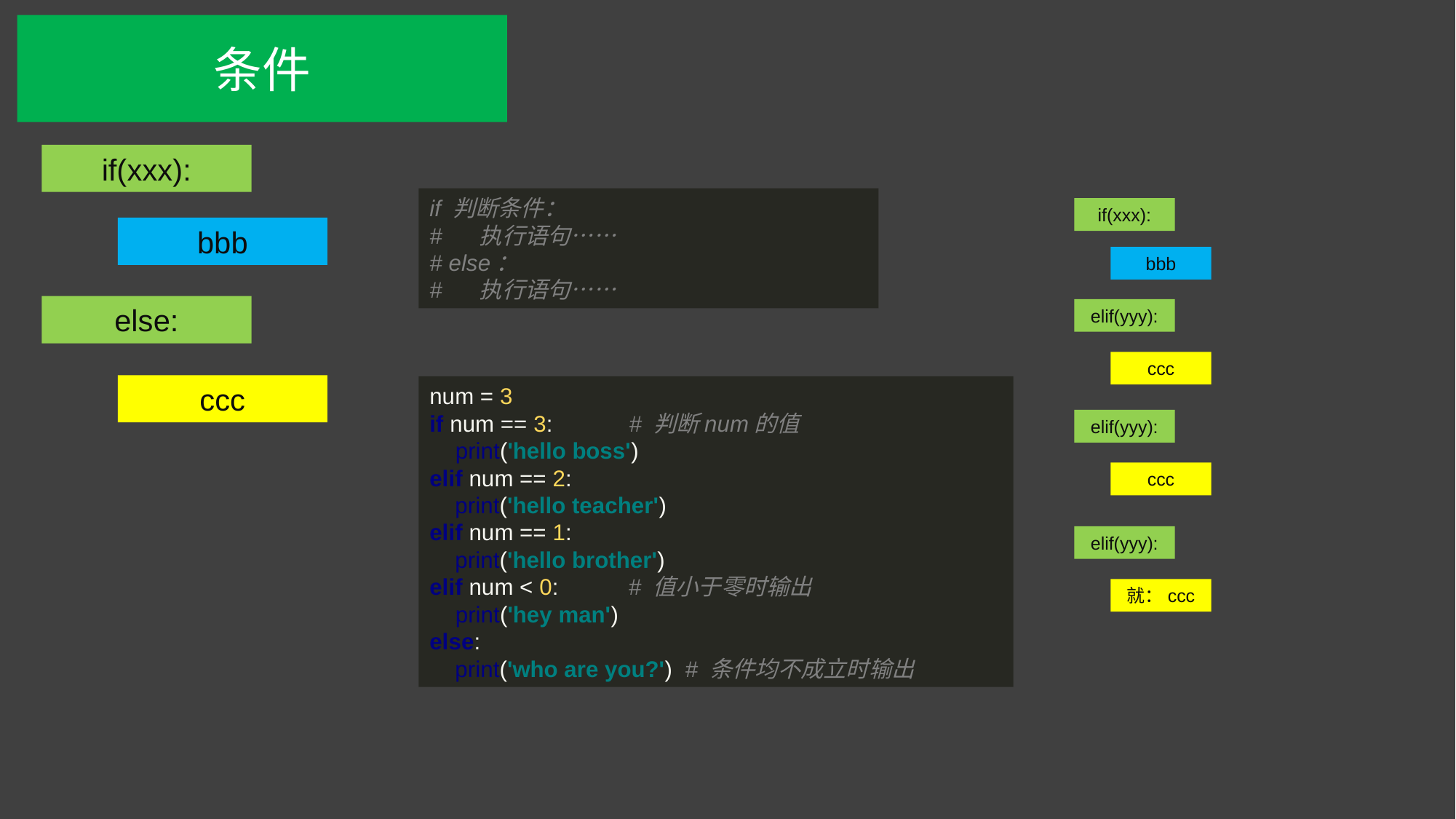

条件
if(xxx):
bbb
else:
ccc
if 判断条件：
#     执行语句……
# else：
#     执行语句……
if(xxx):
bbb
elif(yyy):
ccc
elif(yyy):
ccc
elif(yyy):
就：ccc
num = 3
if num == 3:            # 判断num的值
    print('hello boss')
elif num == 2:
    print('hello teacher')
elif num == 1:
    print('hello brother')
elif num < 0:           # 值小于零时输出
    print('hey man')
else:
    print('who are you?')  # 条件均不成立时输出